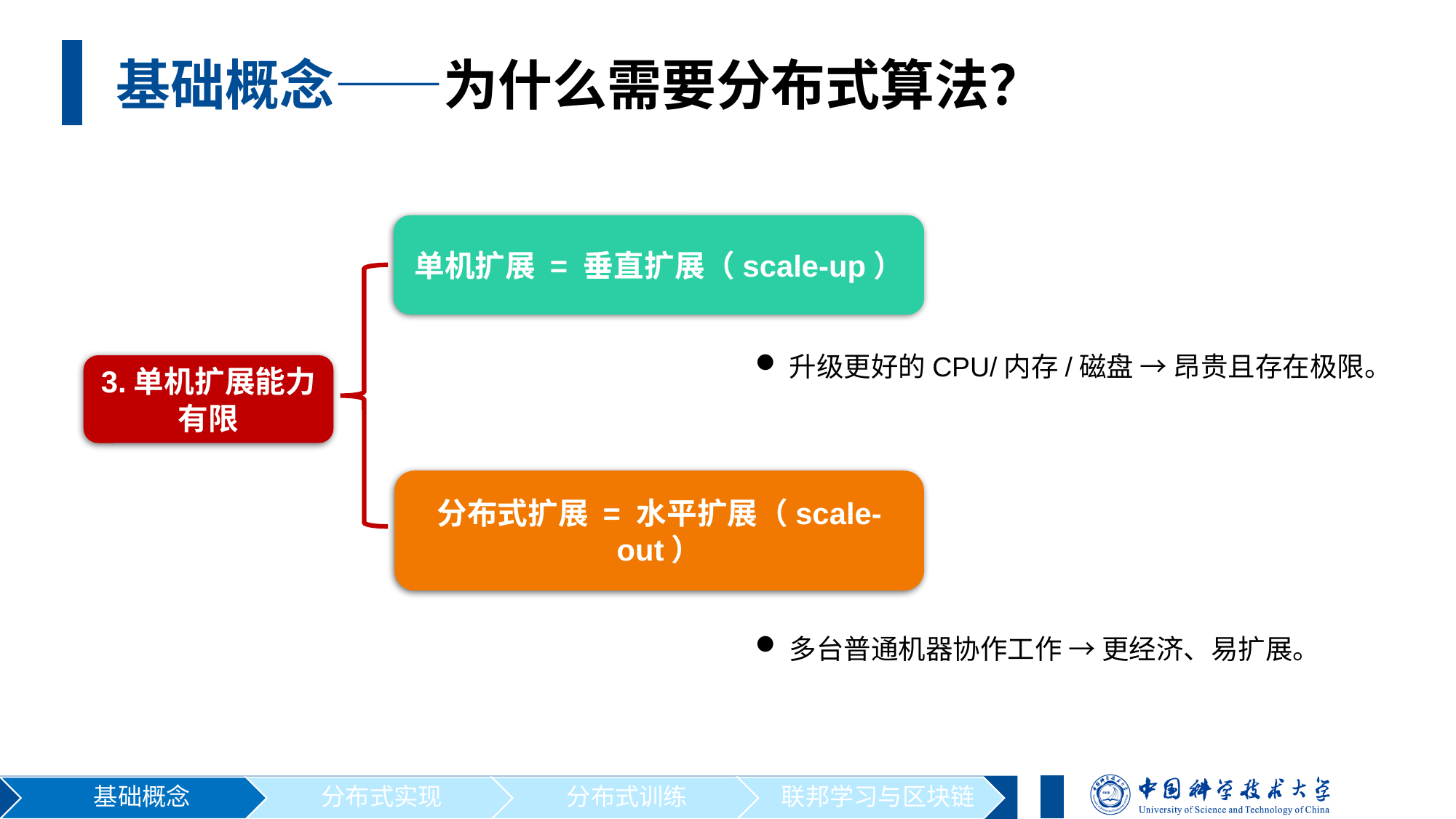

基础概念——为什么需要分布式算法？

单机扩展 = 垂直扩展（scale-up）

升级更好的CPU/内存/磁盘 → 昂贵且存在极限。
3.单机扩展能力
有限
分布式扩展 = 水平扩展（scale-out）
多台普通机器协作工作 → 更经济、易扩展。

基础概念

分布式实现

分布式训练

联邦学习与区块链